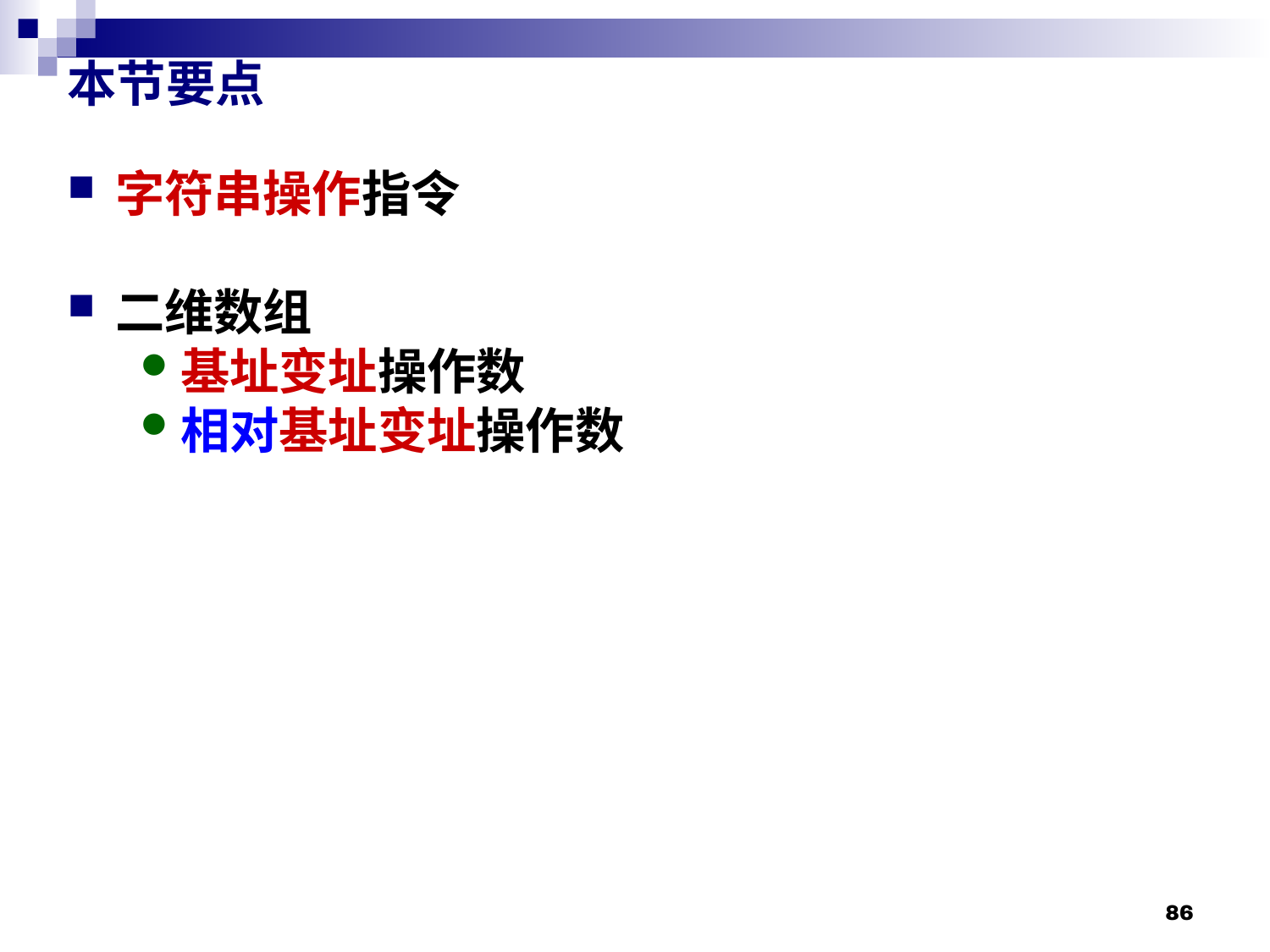

# 本节要点
字符串操作指令

二维数组
基址变址操作数
相对基址变址操作数

86